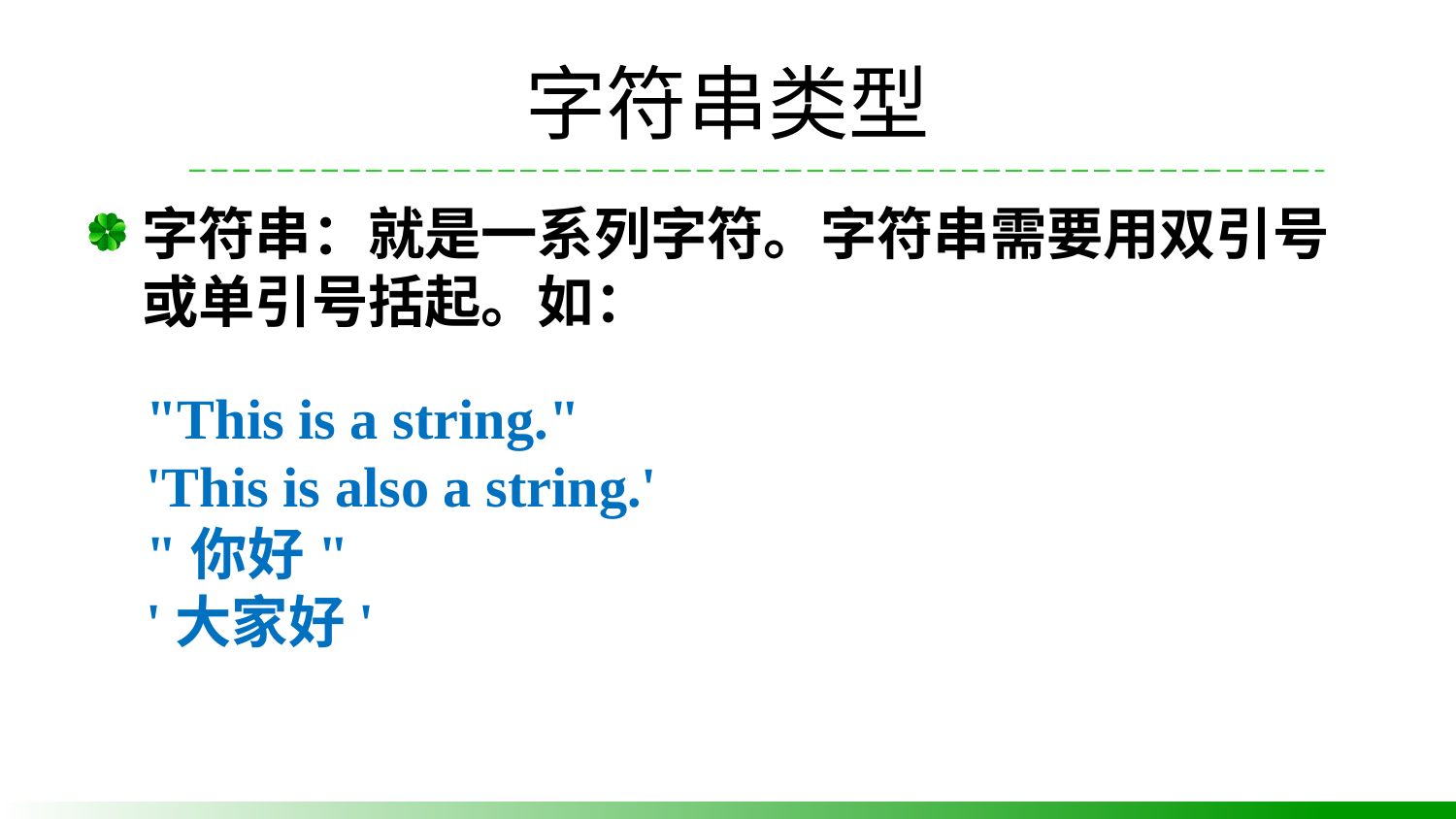

# 字符串类型
字符串：就是一系列字符。字符串需要用双引号或单引号括起。如：
"This is a string."
'This is also a string.'
"你好"
'大家好'